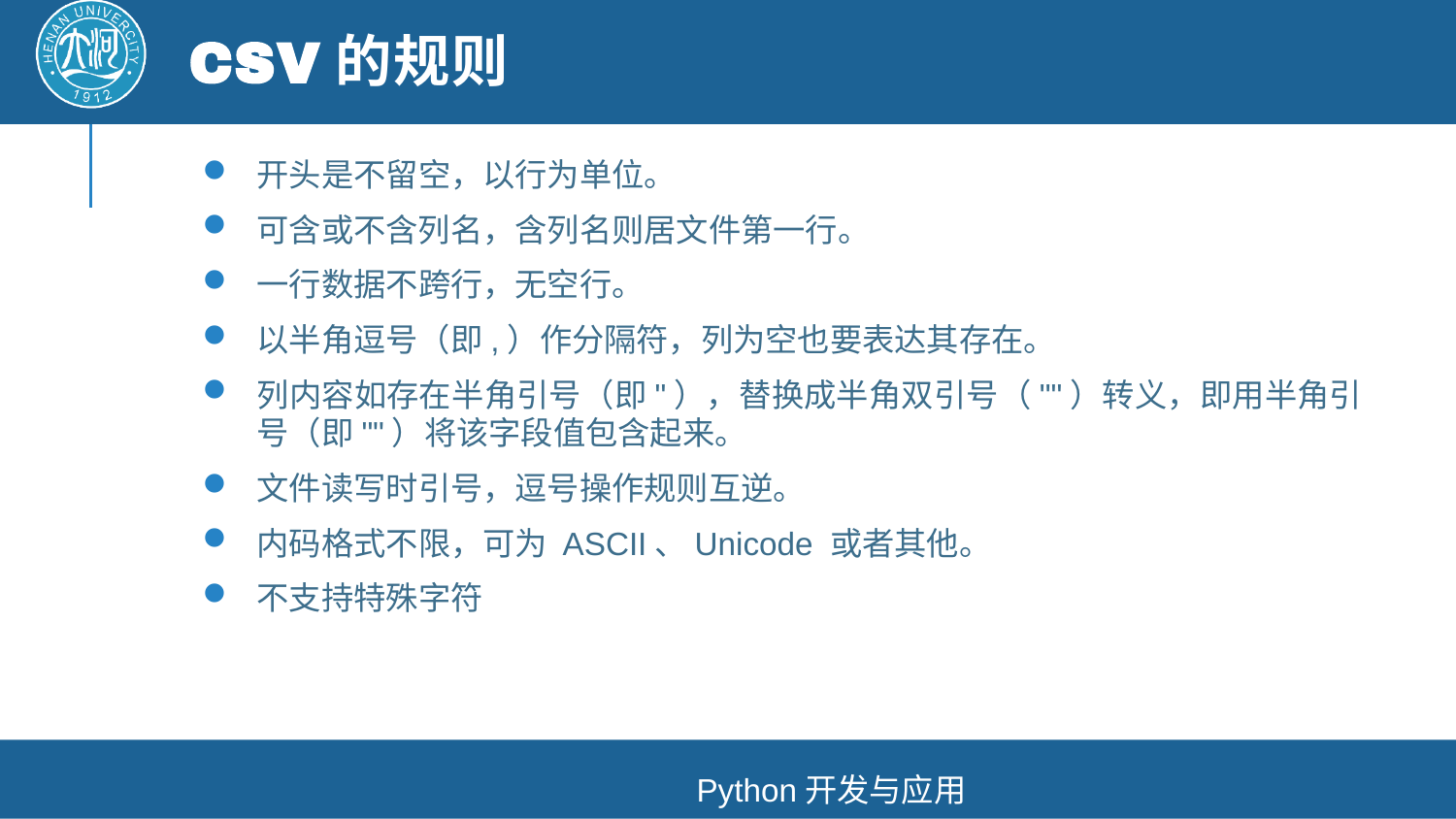

# csv的规则
开头是不留空，以行为单位。
可含或不含列名，含列名则居文件第一行。
一行数据不跨行，无空行。
以半角逗号（即,）作分隔符，列为空也要表达其存在。
列内容如存在半角引号（即"），替换成半角双引号（""）转义，即用半角引号（即""）将该字段值包含起来。
文件读写时引号，逗号操作规则互逆。
内码格式不限，可为 ASCII、Unicode 或者其他。
不支持特殊字符

Python开发与应用
27